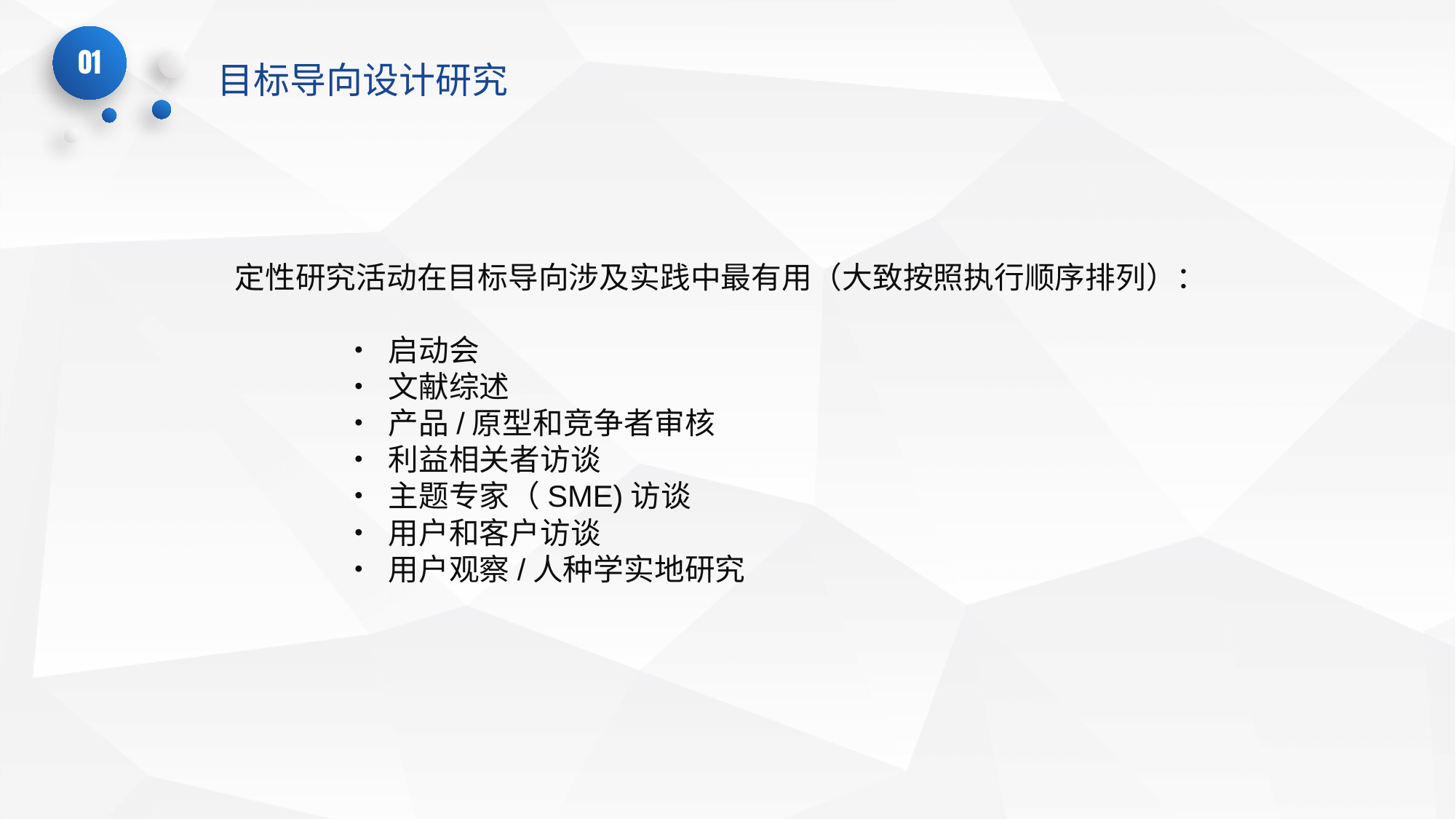

01

目标导向设计研究

定性研究活动在目标导向涉及实践中最有用（大致按照执行顺序排列）：

	• 启动会
	• 文献综述
	• 产品/原型和竞争者审核
	• 利益相关者访谈
	• 主题专家（SME)访谈
	• 用户和客户访谈
	• 用户观察/人种学实地研究